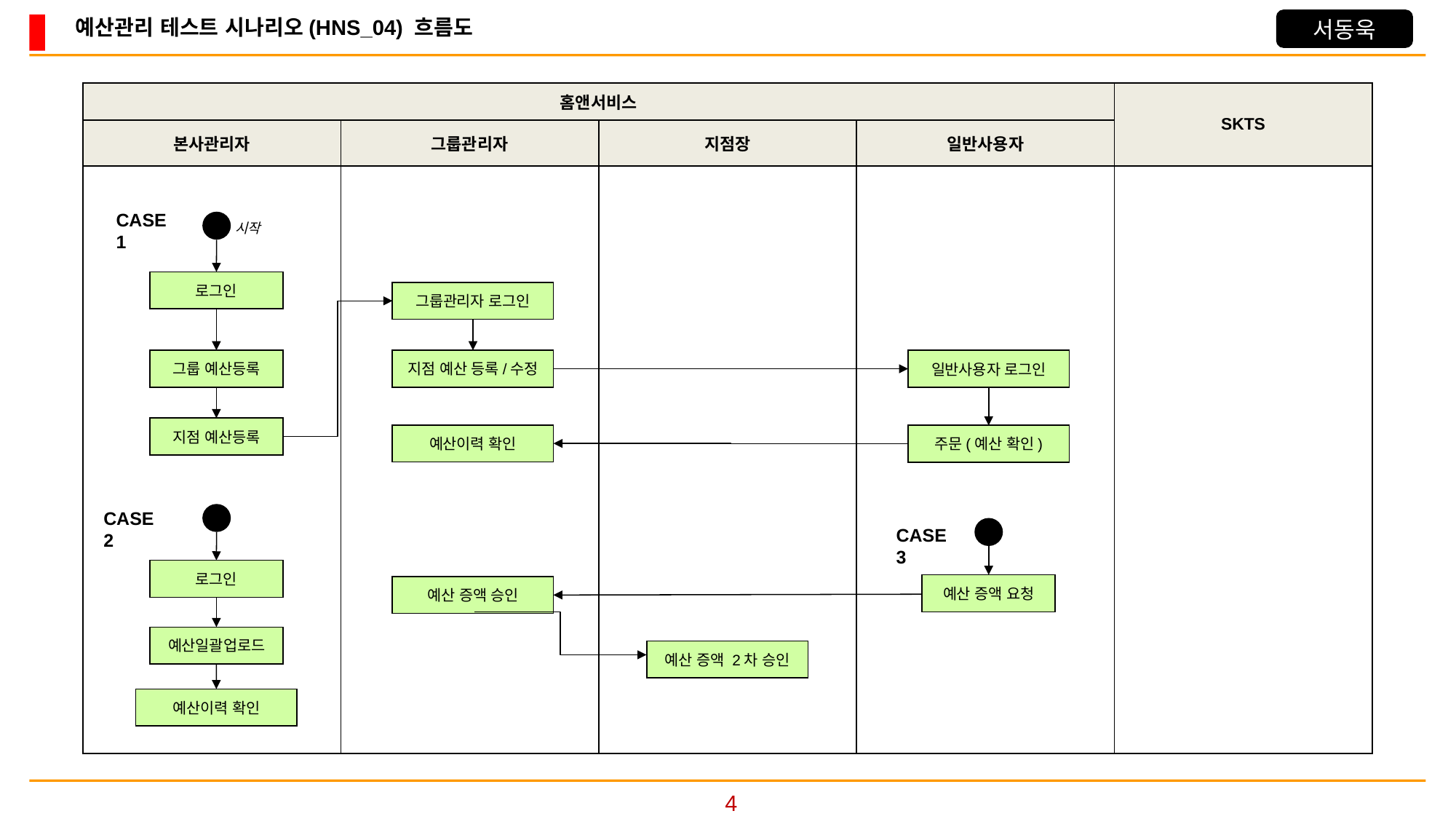

예산관리 테스트 시나리오(HNS_04) 흐름도
서동욱
| 홈앤서비스 |  |  |  | SKTS |
| --- | --- | --- | --- | --- |
| 본사관리자 | 그룹관리자 | 지점장 | 일반사용자 |  |
|  |  |  |  |  |
CASE 1

시작
로그인
그룹관리자 로그인
그룹 예산등록
지점 예산 등록/수정
일반사용자 로그인
지점 예산등록
예산이력 확인
주문(예산 확인)
CASE 2

CASE 3
로그인
예산 증액 요청
예산 증액 승인
예산일괄업로드
예산 증액 2차 승인
예산이력 확인